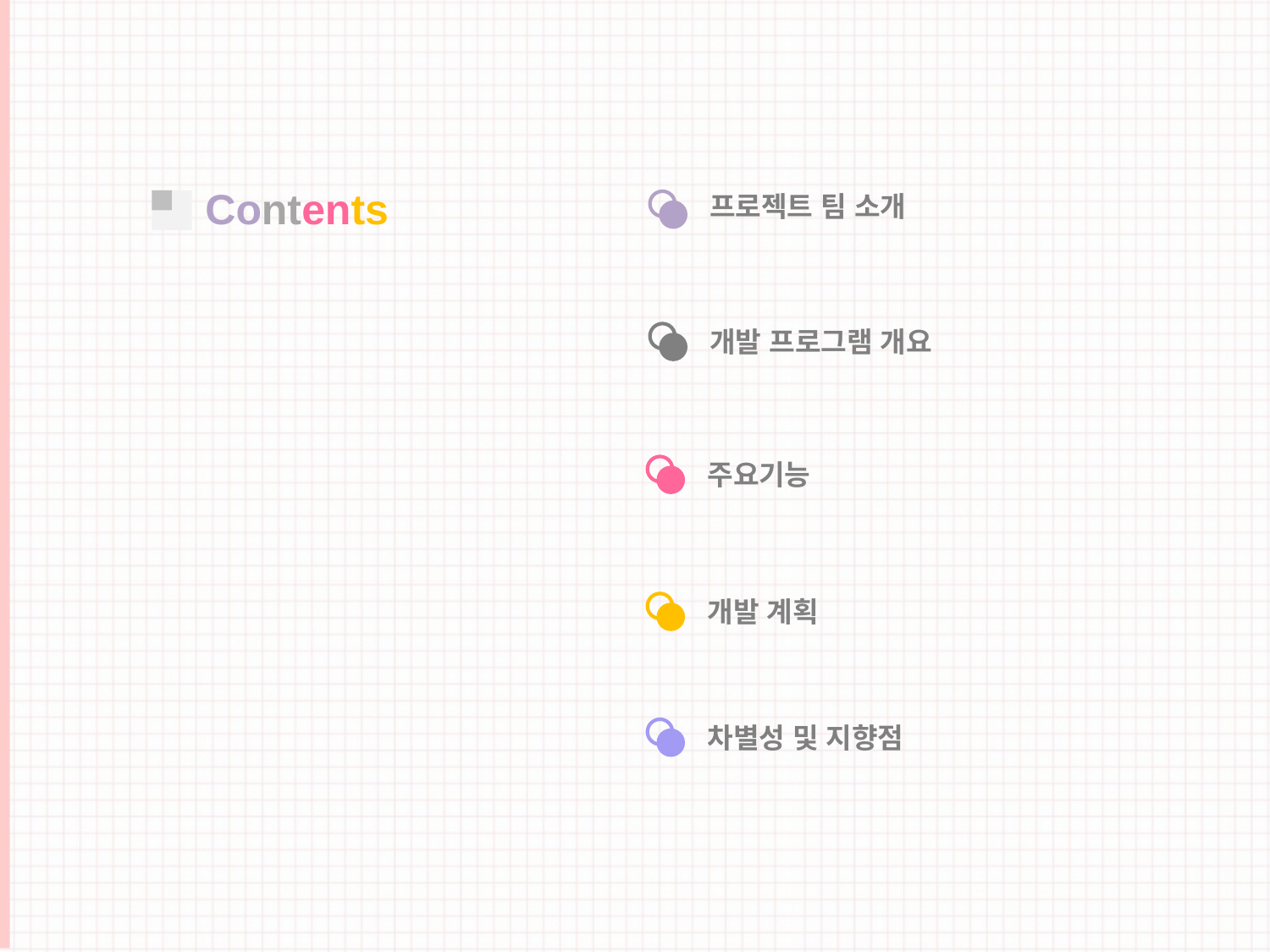

Contents
프로젝트 팀 소개

개발 프로그램 개요

주요기능

개발 계획

차별성 및 지향점